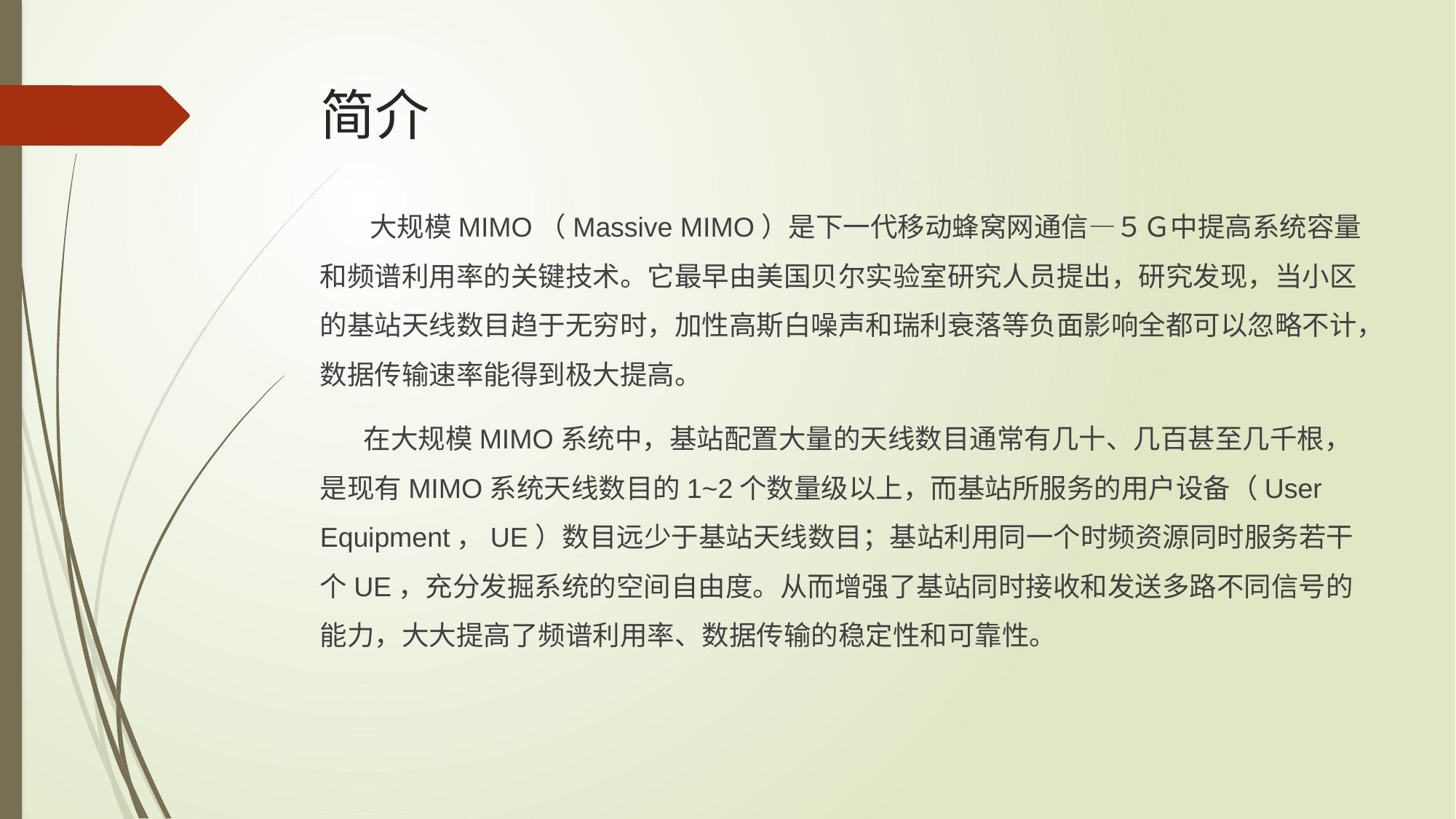

# 简介
       大规模MIMO（Massive MIMO）是下一代移动蜂窝网通信—５Ｇ中提高系统容量和频谱利用率的关键技术。它最早由美国贝尔实验室研究人员提出，研究发现，当小区的基站天线数目趋于无穷时，加性高斯白噪声和瑞利衰落等负面影响全都可以忽略不计，数据传输速率能得到极大提高。
      在大规模MIMO系统中，基站配置大量的天线数目通常有几十、几百甚至几千根，是现有MIMO系统天线数目的1~2个数量级以上，而基站所服务的用户设备（User　Equipment，UE）数目远少于基站天线数目；基站利用同一个时频资源同时服务若干个UE，充分发掘系统的空间自由度。从而增强了基站同时接收和发送多路不同信号的能力，大大提高了频谱利用率、数据传输的稳定性和可靠性。